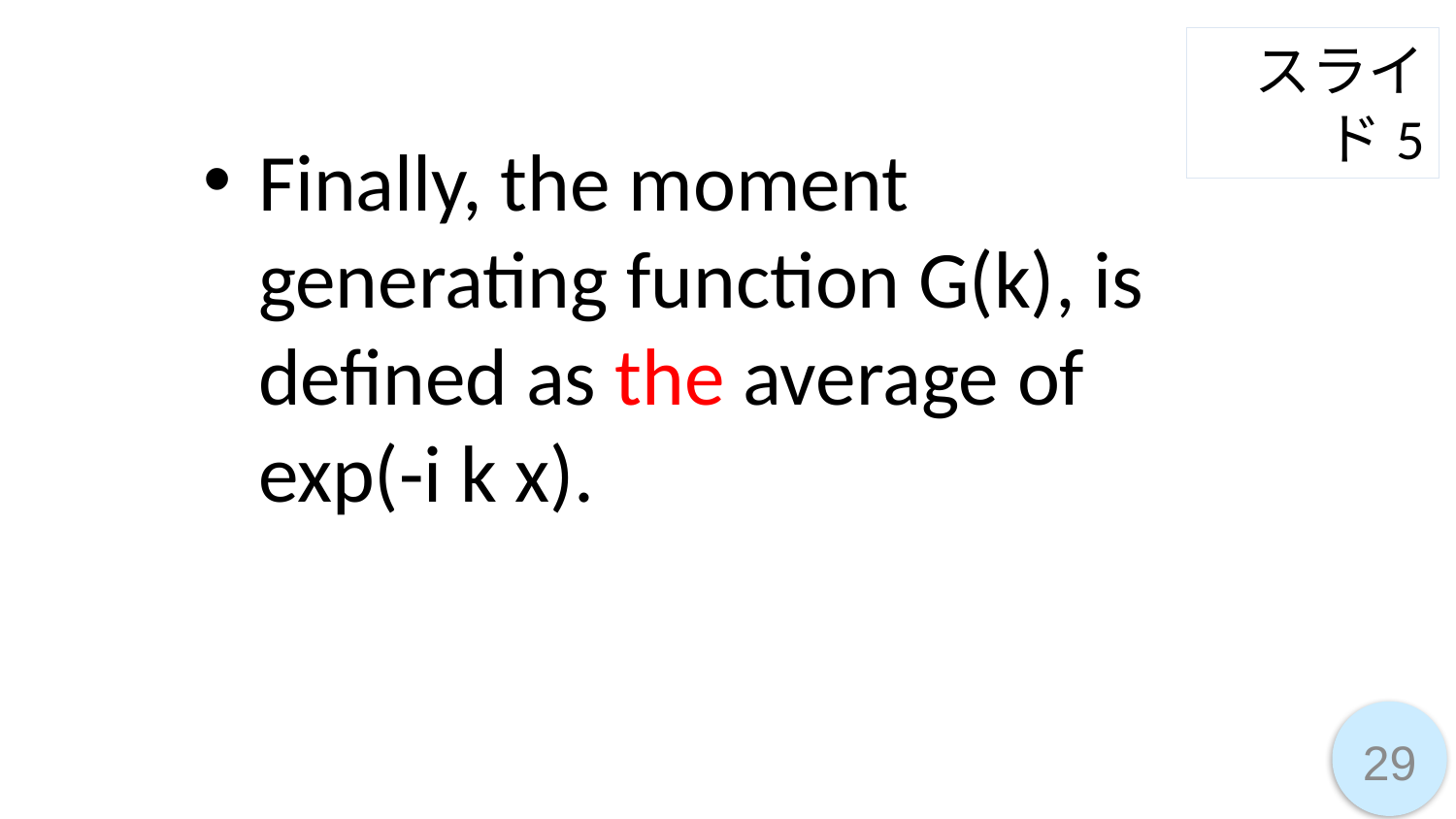

スライド5
Finally, the moment  generating function G(k), is defined as the average of exp(-i k x).
29